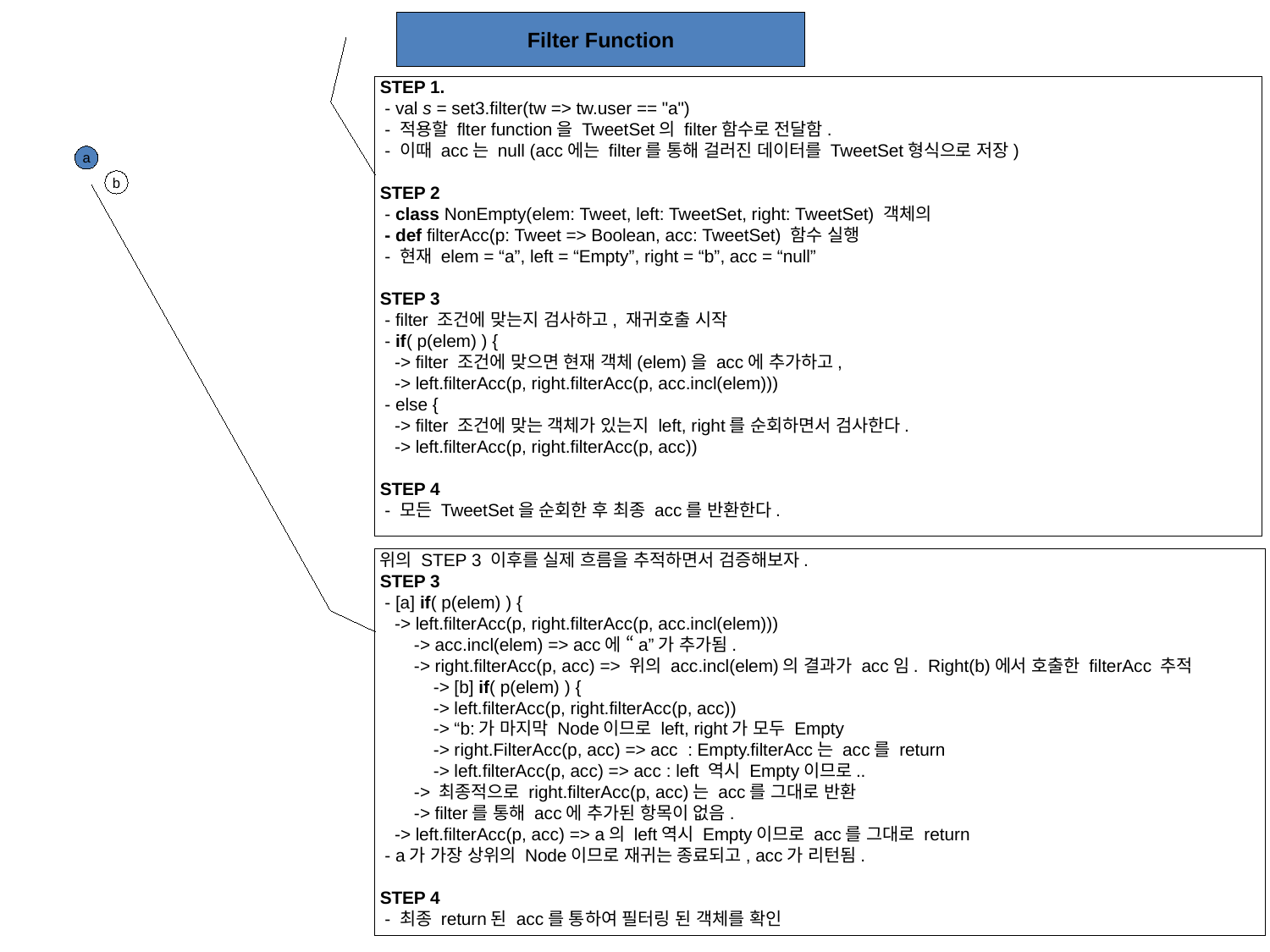

Filter Function
STEP 1.
 - val s = set3.filter(tw => tw.user == "a")
 - 적용할 flter function을 TweetSet의 filter함수로 전달함.
 - 이때 acc는 null (acc에는 filter를 통해 걸러진 데이터를 TweetSet형식으로 저장)

STEP 2
 - class NonEmpty(elem: Tweet, left: TweetSet, right: TweetSet) 객체의
 - def filterAcc(p: Tweet => Boolean, acc: TweetSet) 함수 실행
 - 현재 elem = “a”, left = “Empty”, right = “b”, acc = “null”

STEP 3
 - filter 조건에 맞는지 검사하고, 재귀호출 시작
 - if( p(elem) ) {
   -> filter 조건에 맞으면 현재 객체(elem)을 acc에 추가하고,
   -> left.filterAcc(p, right.filterAcc(p, acc.incl(elem)))
 - else {
   -> filter 조건에 맞는 객체가 있는지 left, right를 순회하면서 검사한다.
   -> left.filterAcc(p, right.filterAcc(p, acc))

STEP 4
 - 모든 TweetSet을 순회한 후 최종 acc를 반환한다.
a
b
위의 STEP 3 이후를 실제 흐름을 추적하면서 검증해보자.
STEP 3
 - [a] if( p(elem) ) {
   -> left.filterAcc(p, right.filterAcc(p, acc.incl(elem)))
       -> acc.incl(elem) => acc에 “a”가 추가됨.
       -> right.filterAcc(p, acc) => 위의 acc.incl(elem)의 결과가 acc임.  Right(b)에서 호출한 filterAcc 추적
           -> [b] if( p(elem) ) {
           -> left.filterAcc(p, right.filterAcc(p, acc))
           -> “b:가 마지막 Node이므로 left, right가 모두 Empty
           -> right.FilterAcc(p, acc) => acc  : Empty.filterAcc는 acc를 return
           -> left.filterAcc(p, acc) => acc : left 역시 Empty이므로..
       -> 최종적으로 right.filterAcc(p, acc)는 acc를 그대로 반환
       -> filter를 통해 acc에 추가된 항목이 없음.
   -> left.filterAcc(p, acc) => a의 left역시 Empty이므로 acc를 그대로 return
 - a가 가장 상위의 Node이므로 재귀는 종료되고, acc가 리턴됨.

STEP 4
 - 최종 return된 acc를 통하여 필터링 된 객체를 확인